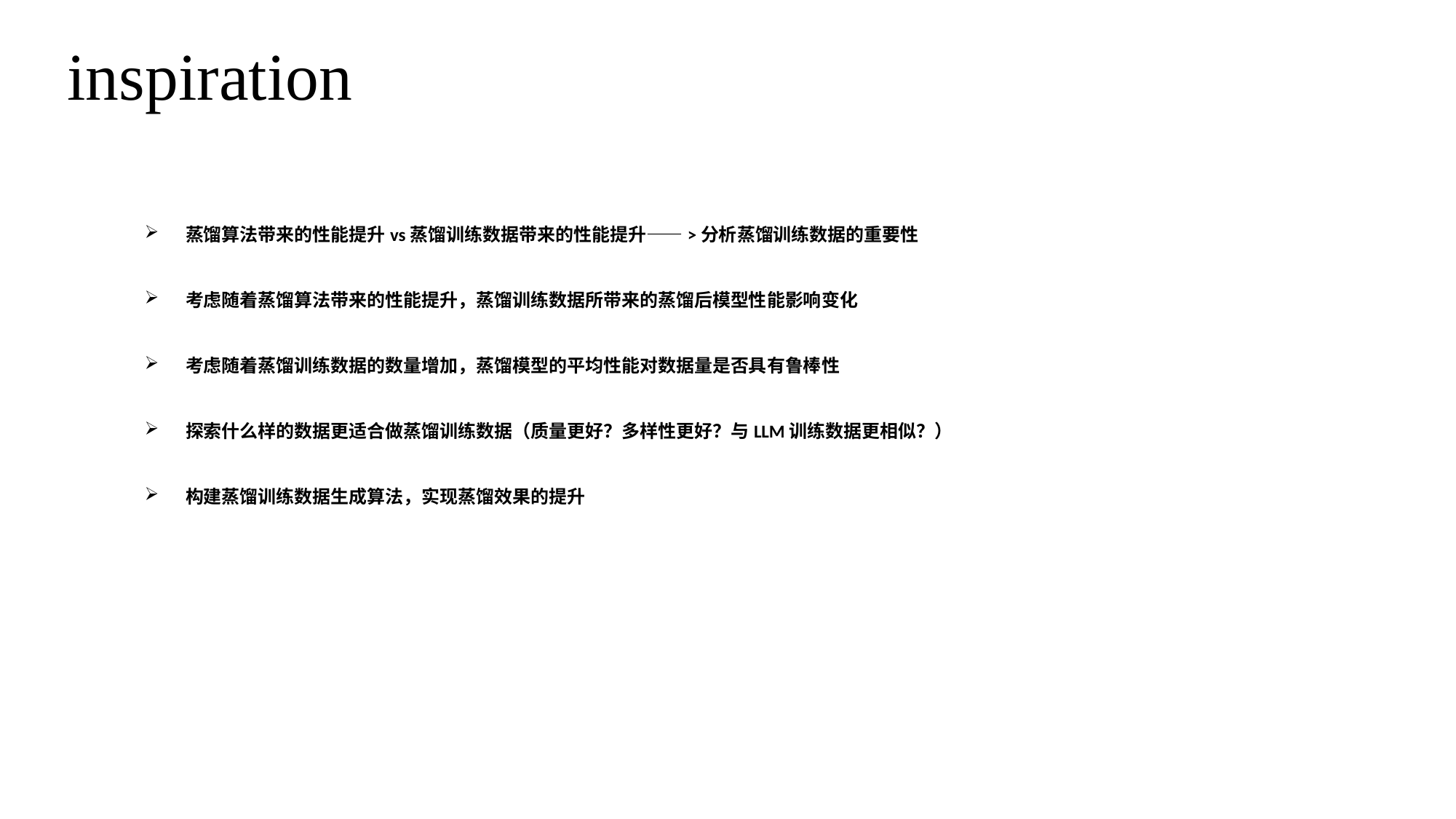

# inspiration

蒸馏算法带来的性能提升vs蒸馏训练数据带来的性能提升——>分析蒸馏训练数据的重要性

考虑随着蒸馏算法带来的性能提升，蒸馏训练数据所带来的蒸馏后模型性能影响变化

考虑随着蒸馏训练数据的数量增加，蒸馏模型的平均性能对数据量是否具有鲁棒性

探索什么样的数据更适合做蒸馏训练数据（质量更好？多样性更好？与LLM训练数据更相似？）

构建蒸馏训练数据生成算法，实现蒸馏效果的提升